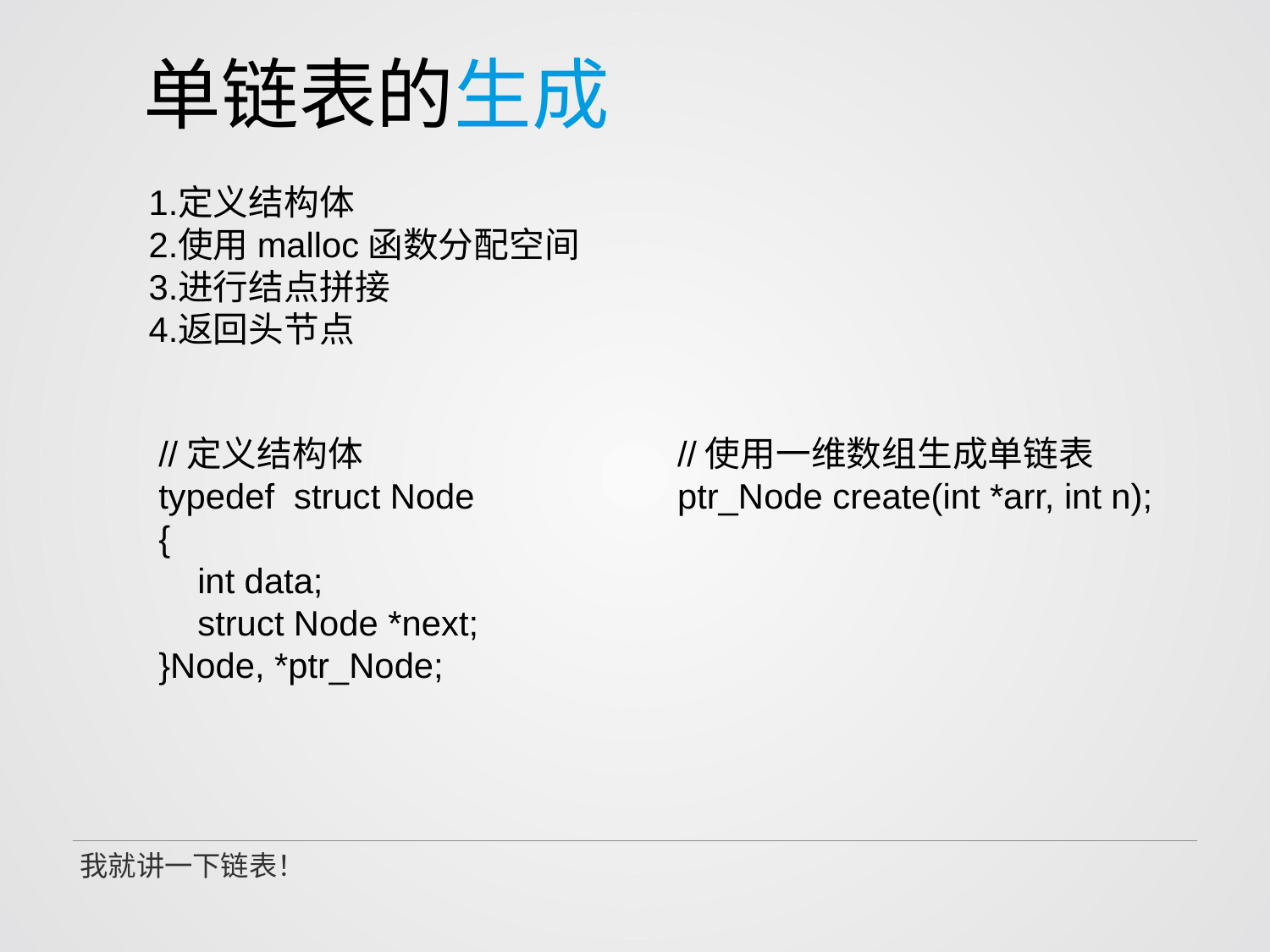

单链表的生成
定义结构体
使用malloc函数分配空间
进行结点拼接
返回头节点
//定义结构体
typedef  struct Node
{
    int data;
    struct Node *next;
}Node, *ptr_Node;
//使用一维数组生成单链表
ptr_Node create(int *arr, int n);
我就讲一下链表！